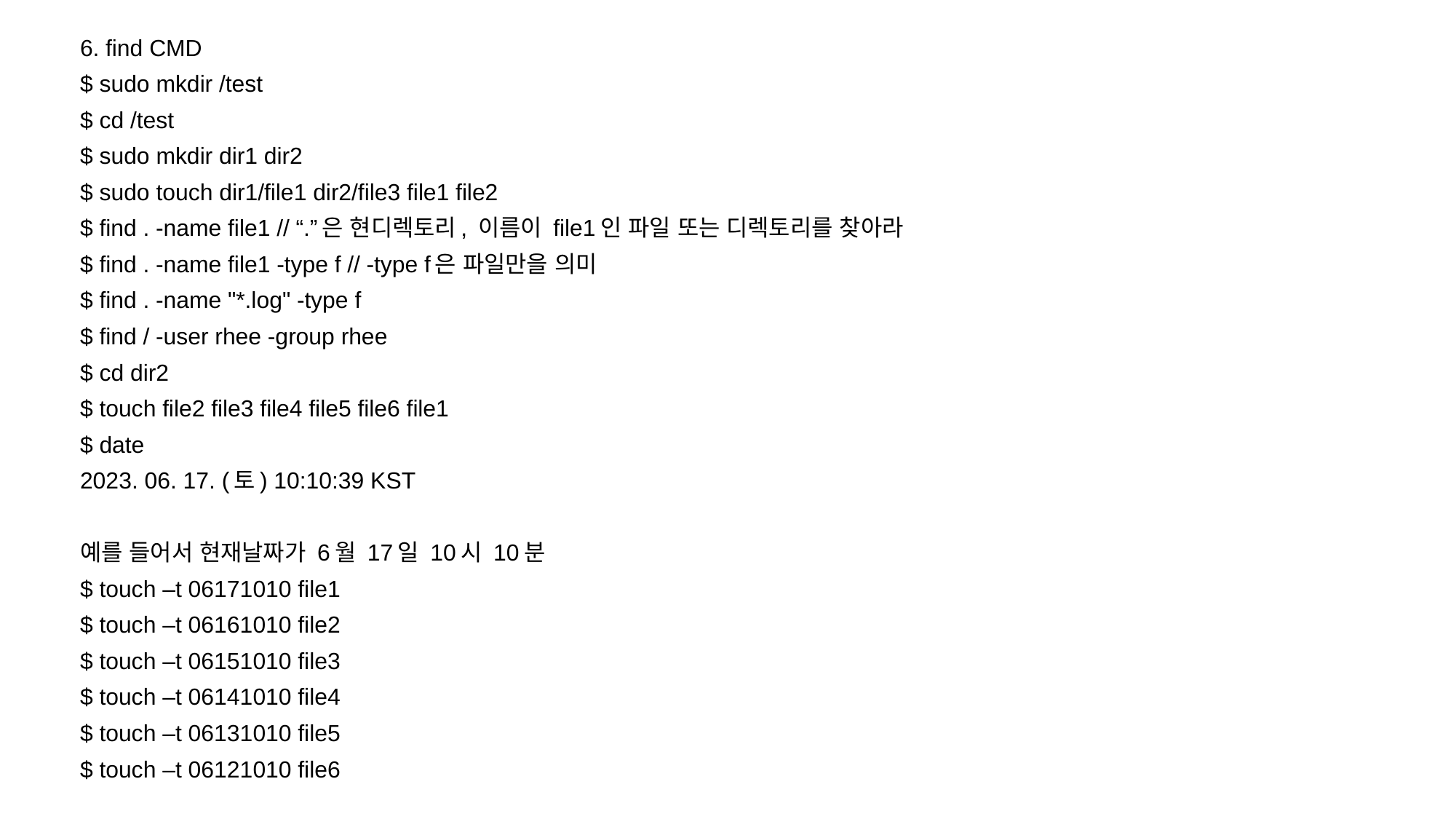

6. find CMD
$ sudo mkdir /test
$ cd /test
$ sudo mkdir dir1 dir2
$ sudo touch dir1/file1 dir2/file3 file1 file2
$ find . -name file1 // “.”은 현디렉토리, 이름이 file1인 파일 또는 디렉토리를 찾아라
$ find . -name file1 -type f // -type f은 파일만을 의미
$ find . -name "*.log" -type f
$ find / -user rhee -group rhee
$ cd dir2
$ touch file2 file3 file4 file5 file6 file1
$ date
2023. 06. 17. (토) 10:10:39 KST

예를 들어서 현재날짜가 6월 17일 10시 10분
$ touch –t 06171010 file1
$ touch –t 06161010 file2
$ touch –t 06151010 file3
$ touch –t 06141010 file4
$ touch –t 06131010 file5
$ touch –t 06121010 file6